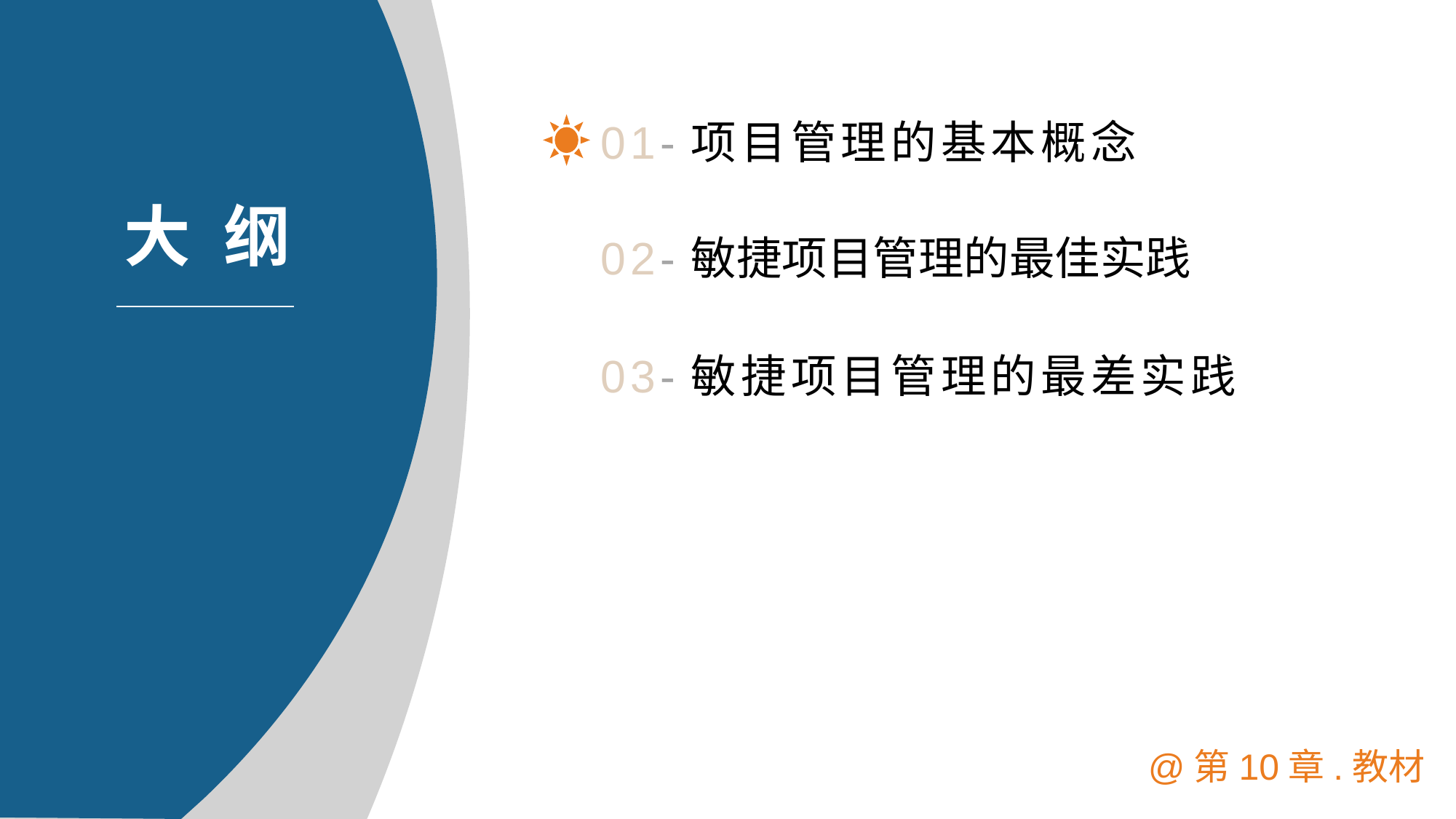

01-项目管理的基本概念

02-敏捷项目管理的最佳实践

03-敏捷项目管理的最差实践
@第10章.教材
2